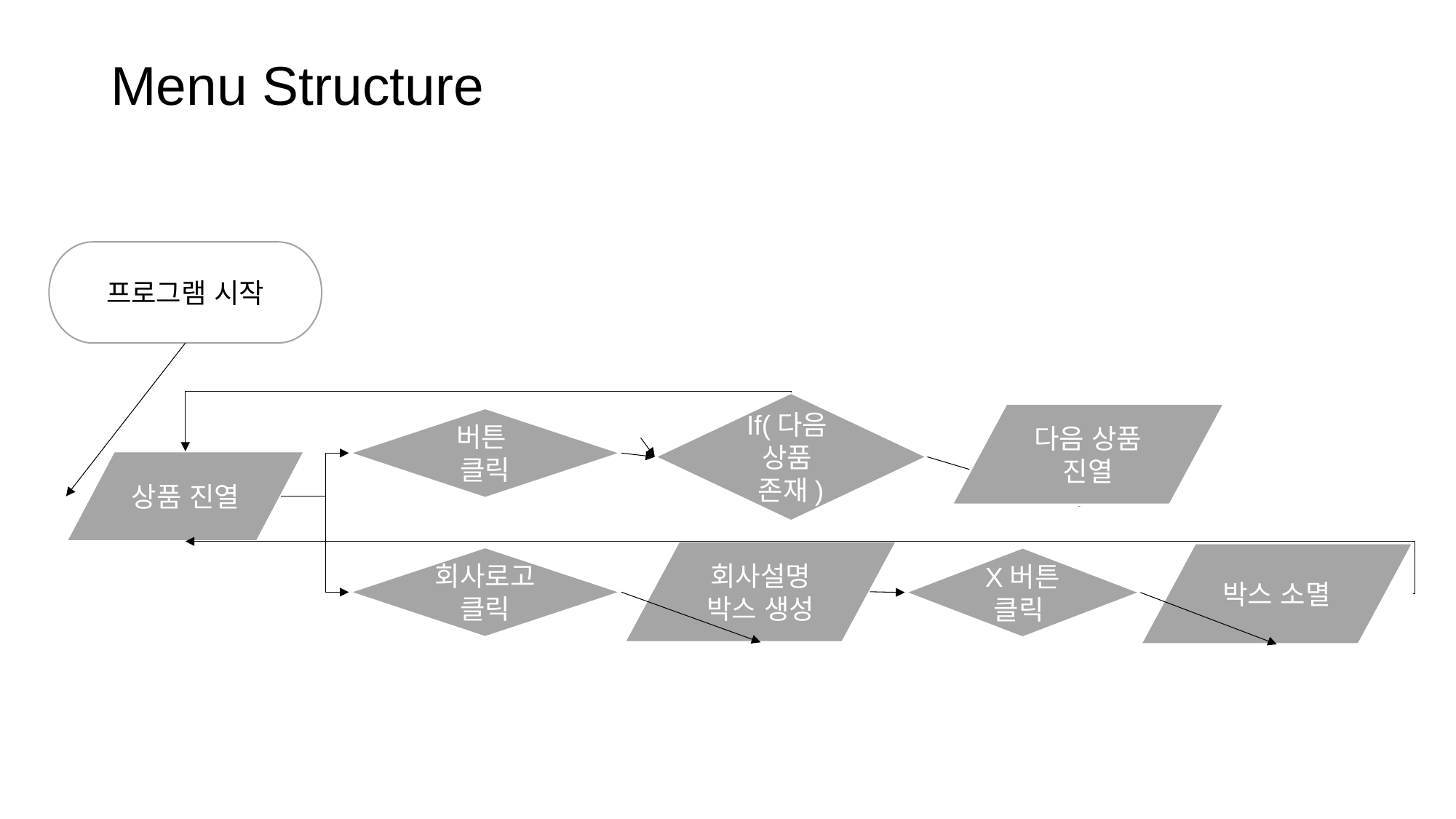

# Menu Structure
프로그램 시작
If(다음
상품
존재)
다음 상품 진열
버튼
클릭
상품 진열
회사설명
박스 생성
박스 소멸
회사로고 클릭
X버튼 클릭